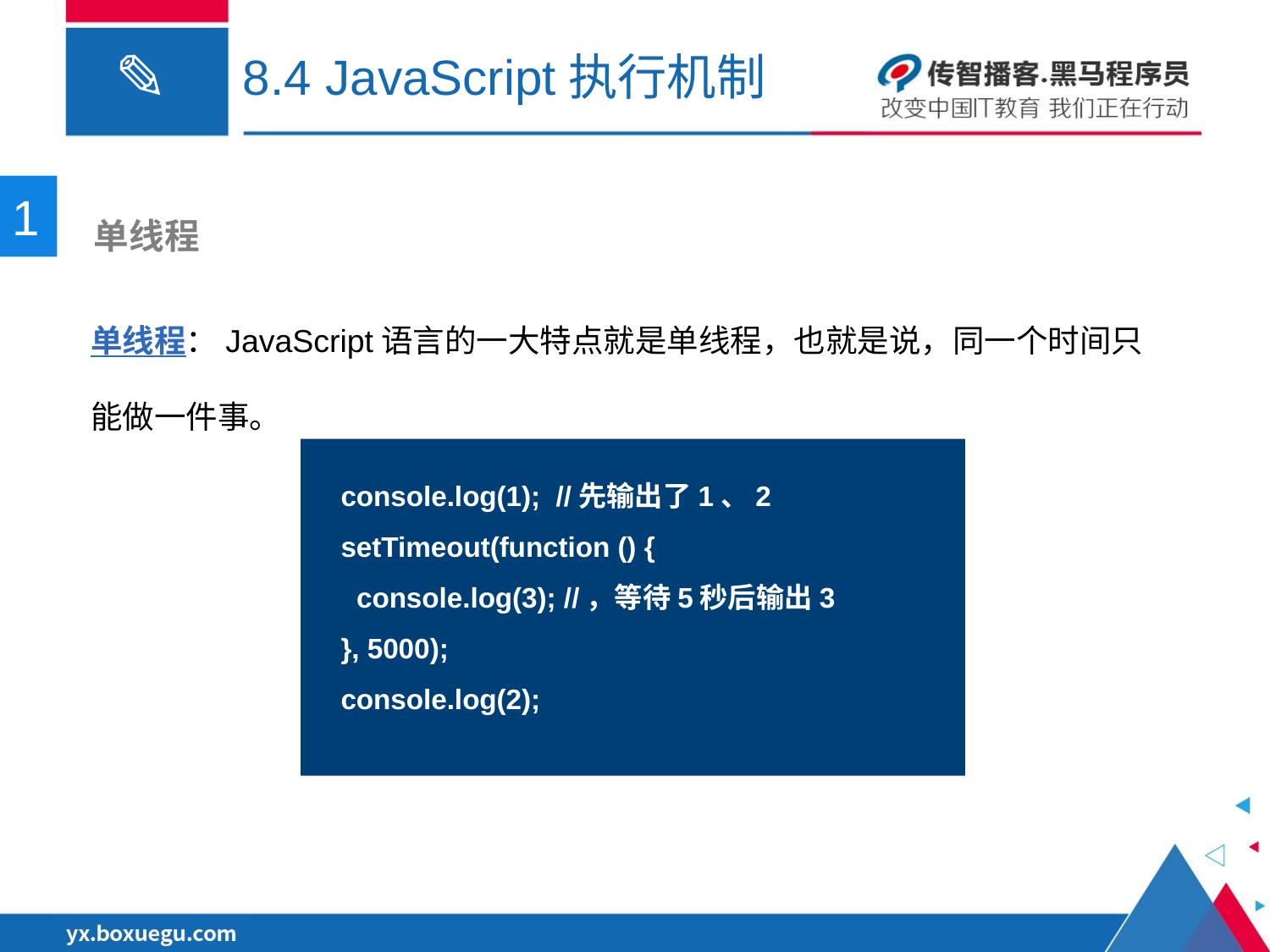

# 8.4 JavaScript执行机制

1
  单线程
单线程：JavaScript语言的一大特点就是单线程，也就是说，同一个时间只能做一件事。

console.log(1);  //先输出了1、2
setTimeout(function () {
  console.log(3); //，等待5秒后输出3
}, 5000);
console.log(2);